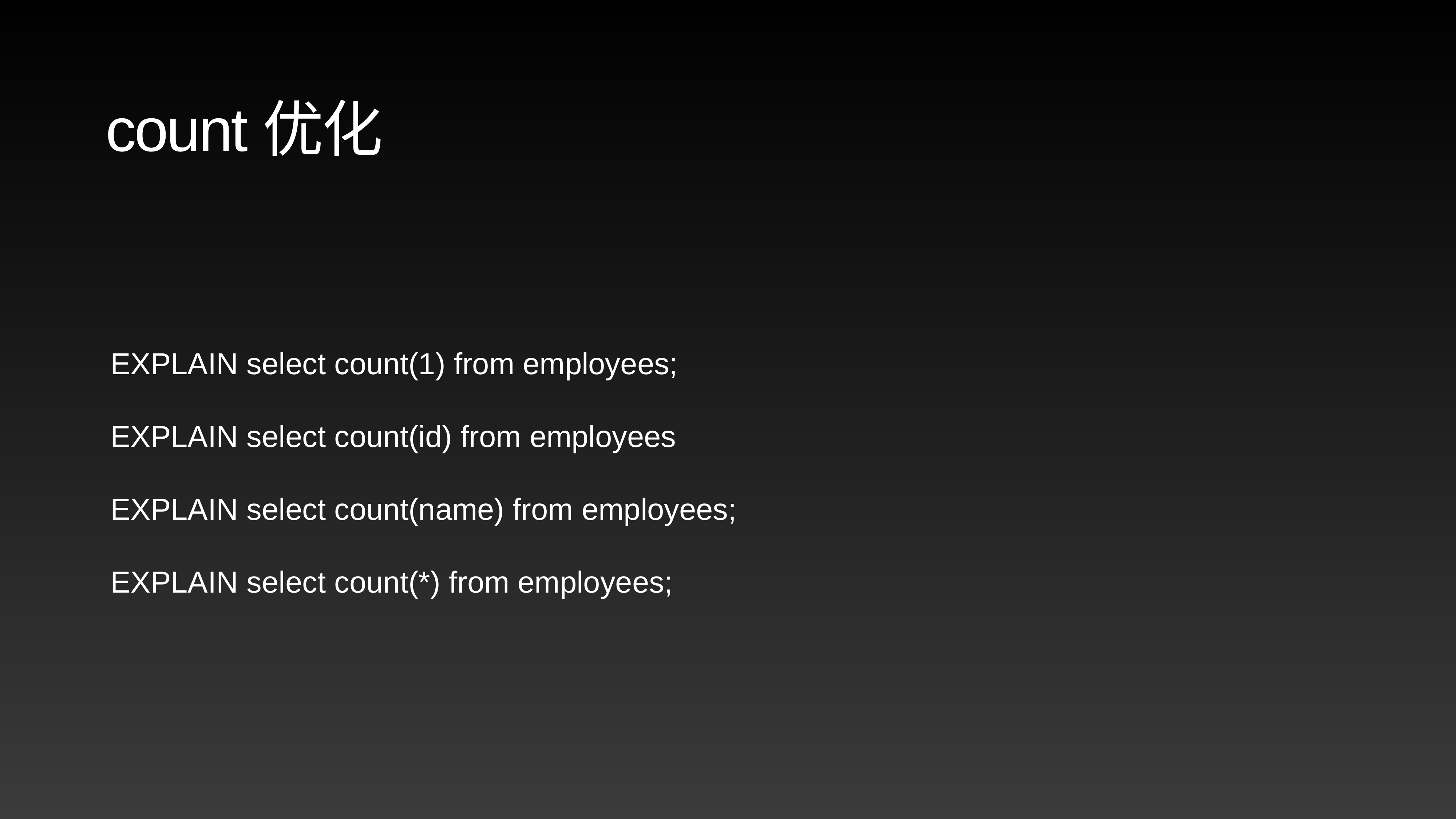

count优化

EXPLAIN select count(1) from employees;

EXPLAIN select count(id) from employees

EXPLAIN select count(name) from employees;

EXPLAIN select count(*) from employees;